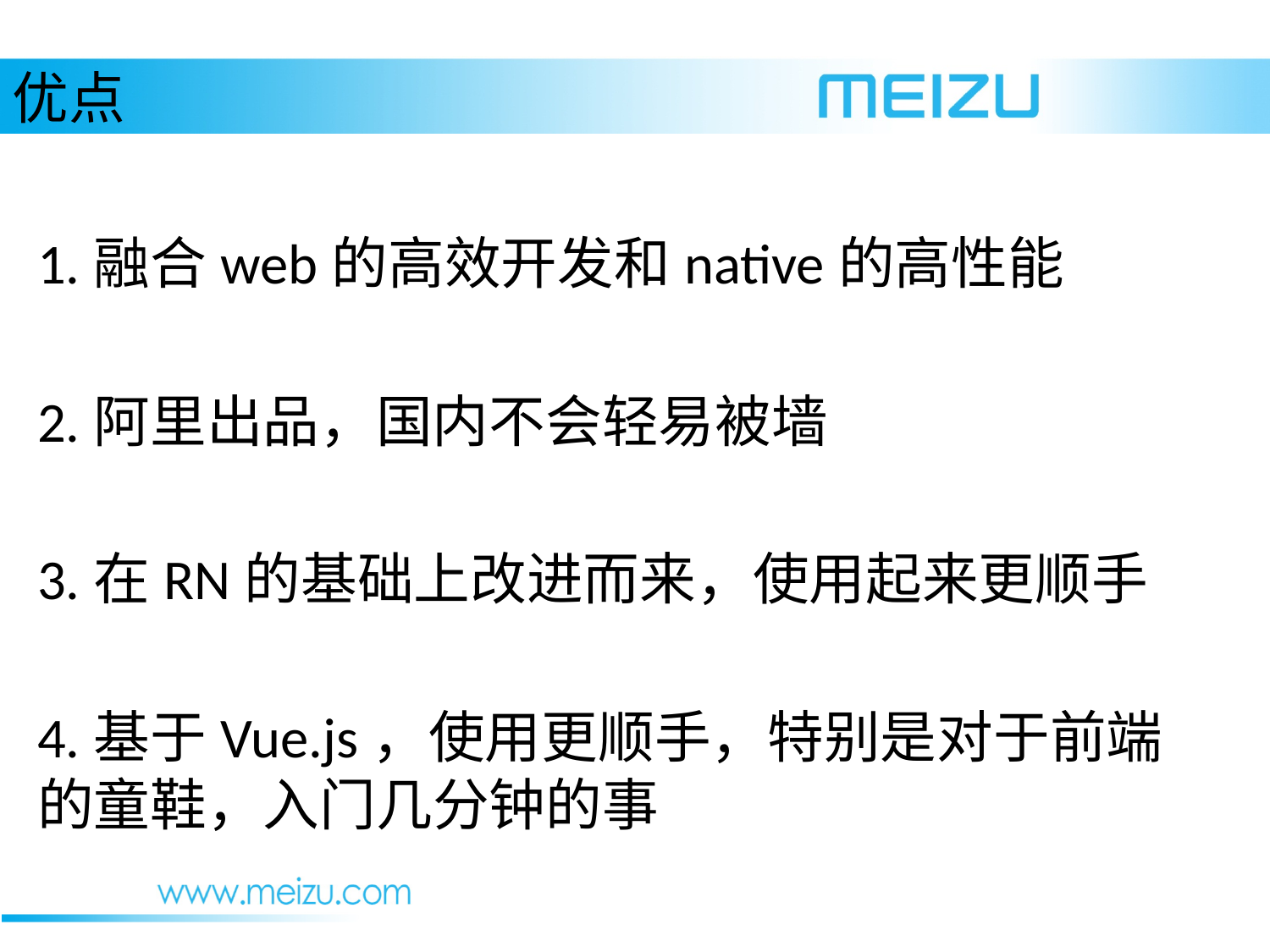

优点
1.融合web的高效开发和native的高性能

2.阿里出品，国内不会轻易被墙

3.在RN的基础上改进而来，使用起来更顺手

4.基于Vue.js，使用更顺手，特别是对于前端的童鞋，入门几分钟的事